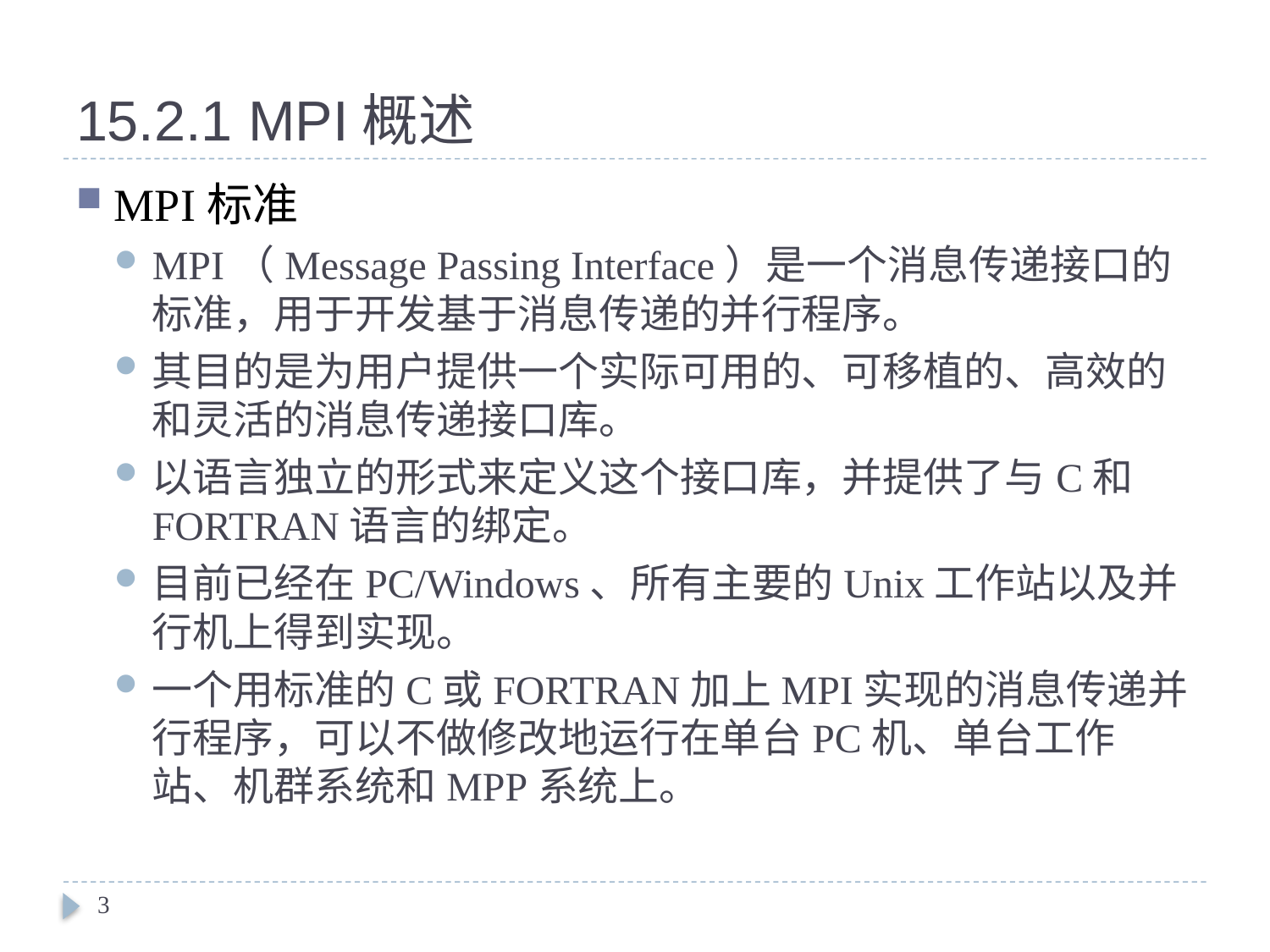

# 15.2.1 MPI概述
MPI标准
MPI（Message Passing Interface）是一个消息传递接口的标准，用于开发基于消息传递的并行程序。
其目的是为用户提供一个实际可用的、可移植的、高效的和灵活的消息传递接口库。
以语言独立的形式来定义这个接口库，并提供了与C和FORTRAN语言的绑定。
目前已经在PC/Windows、所有主要的Unix工作站以及并行机上得到实现。
一个用标准的C或FORTRAN加上MPI实现的消息传递并行程序，可以不做修改地运行在单台PC机、单台工作站、机群系统和MPP系统上。
3